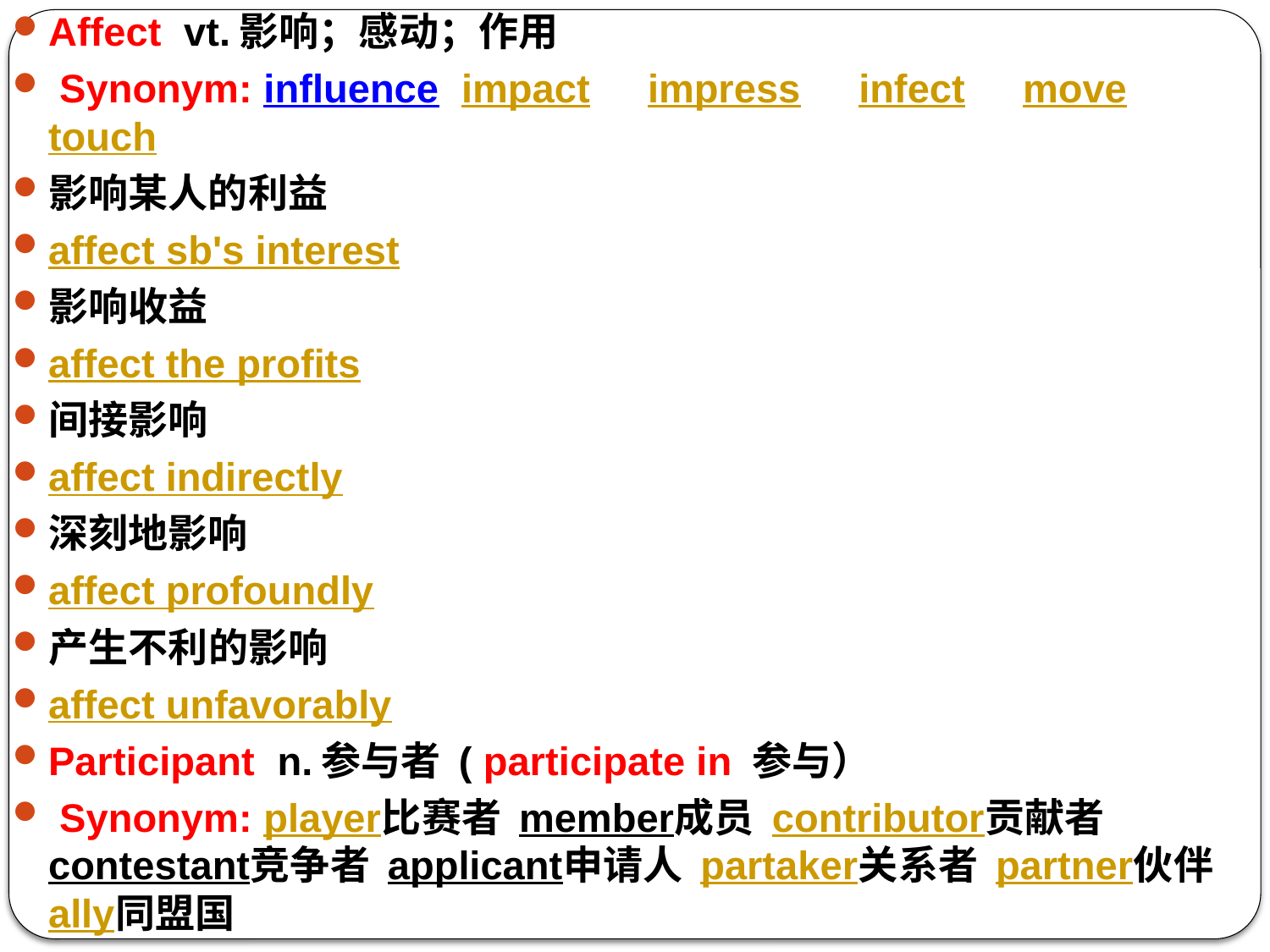

Affect  vt.影响；感动；作用
 Synonym: influence  impact　 impress　 infect　 move　 touch
影响某人的利益
affect sb's interest
影响收益
affect the profits
间接影响
affect indirectly
深刻地影响
affect profoundly
产生不利的影响
affect unfavorably
Participant  n.参与者 ( participate in 参与）
 Synonym: player比赛者 member成员 contributor贡献者 contestant竞争者 applicant申请人 partaker关系者 partner伙伴 ally同盟国